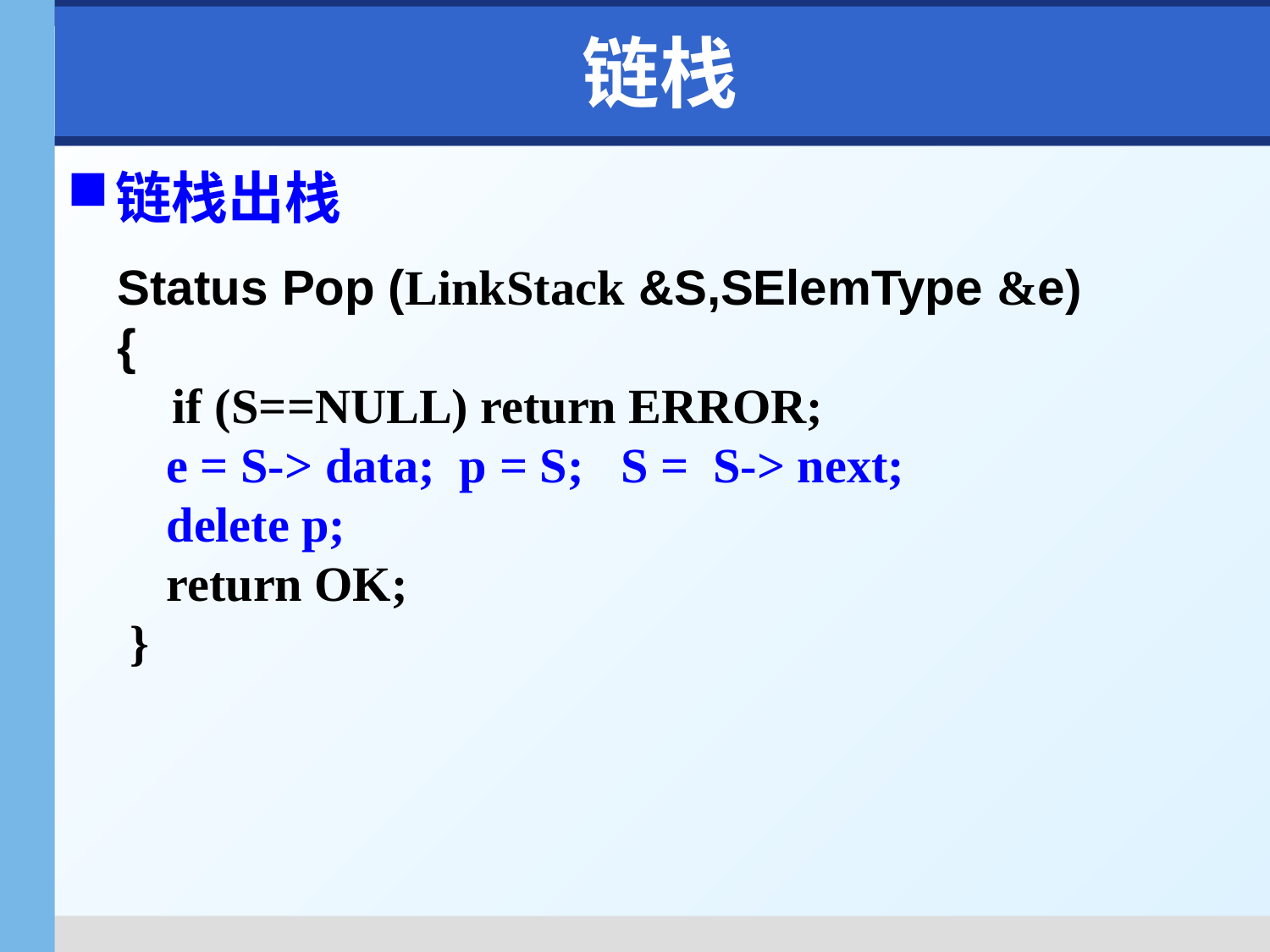

# 链栈
链栈出栈

Status Pop (LinkStack &S,SElemType &e)
{
    if (S==NULL) return ERROR;
    e = S-> data;  p = S;   S =  S-> next;
    delete p;
    return OK;
 }